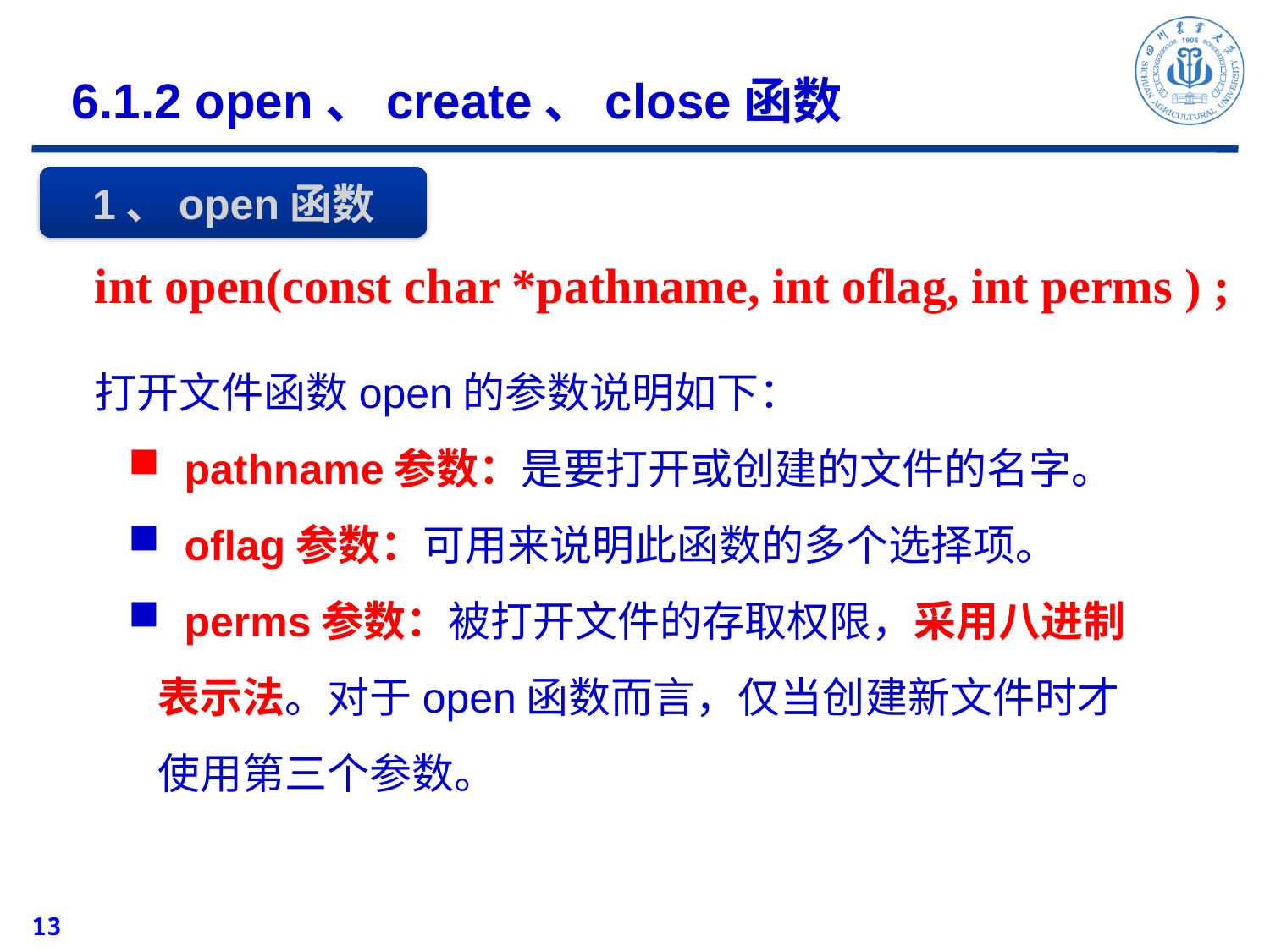

6.1.2 open、create、close函数
1、open函数
int open(const char *pathname, int oflag, int perms ) ;
打开文件函数open的参数说明如下：
  pathname参数：是要打开或创建的文件的名字。
  oflag参数：可用来说明此函数的多个选择项。
  perms参数：被打开文件的存取权限，采用八进制表示法。对于open函数而言，仅当创建新文件时才使用第三个参数。